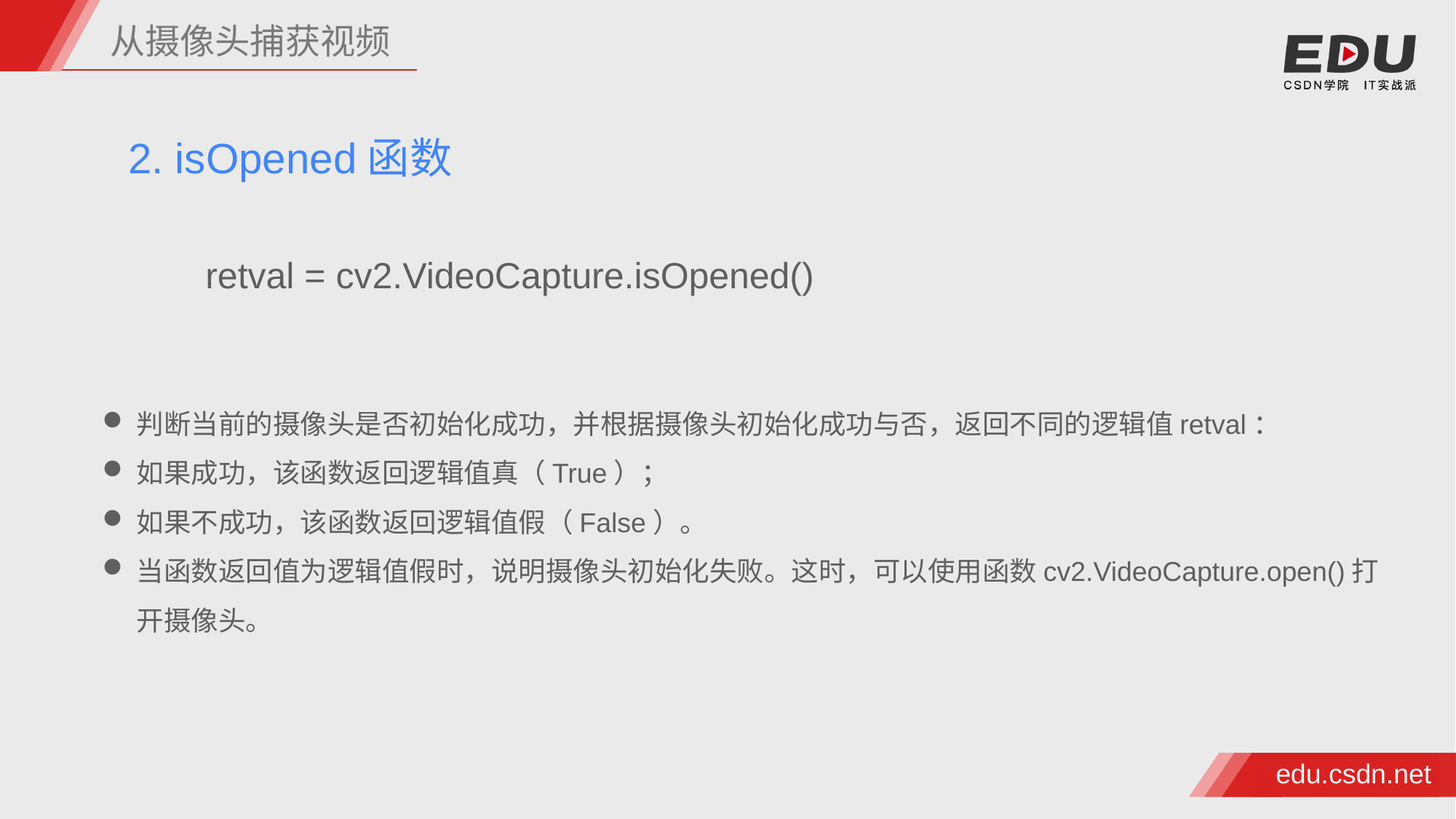

从摄像头捕获视频
2. isOpened函数
retval = cv2.VideoCapture.isOpened()
判断当前的摄像头是否初始化成功，并根据摄像头初始化成功与否，返回不同的逻辑值retval：
如果成功，该函数返回逻辑值真（True）；
如果不成功，该函数返回逻辑值假（False）。
当函数返回值为逻辑值假时，说明摄像头初始化失败。这时，可以使用函数cv2.VideoCapture.open()打开摄像头。